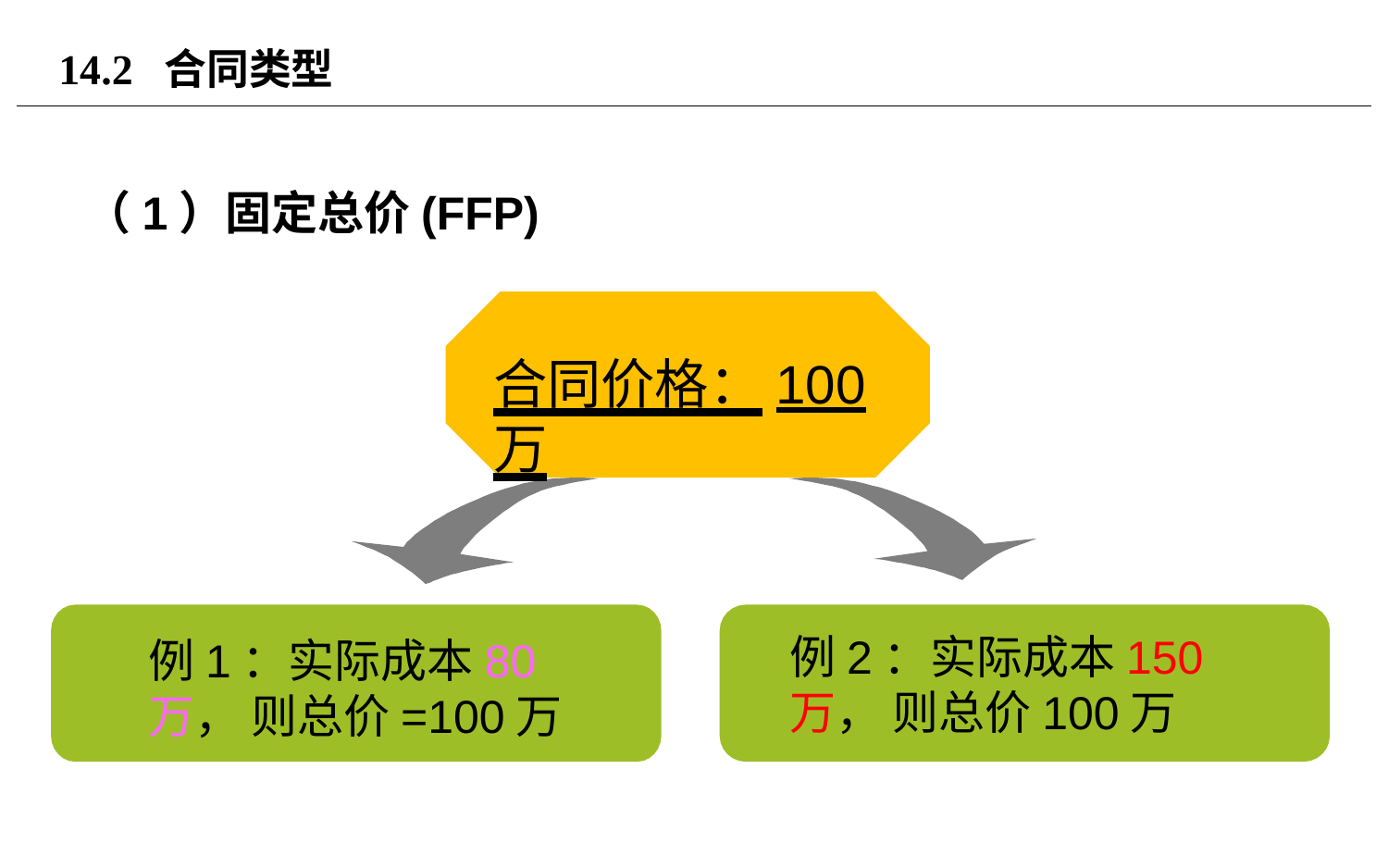

# 14.2  合同类型
（1）固定总价(FFP)

合同价格：100万

例2：实际成本150万， 则总价100万
例1：实际成本80万， 则总价=100万